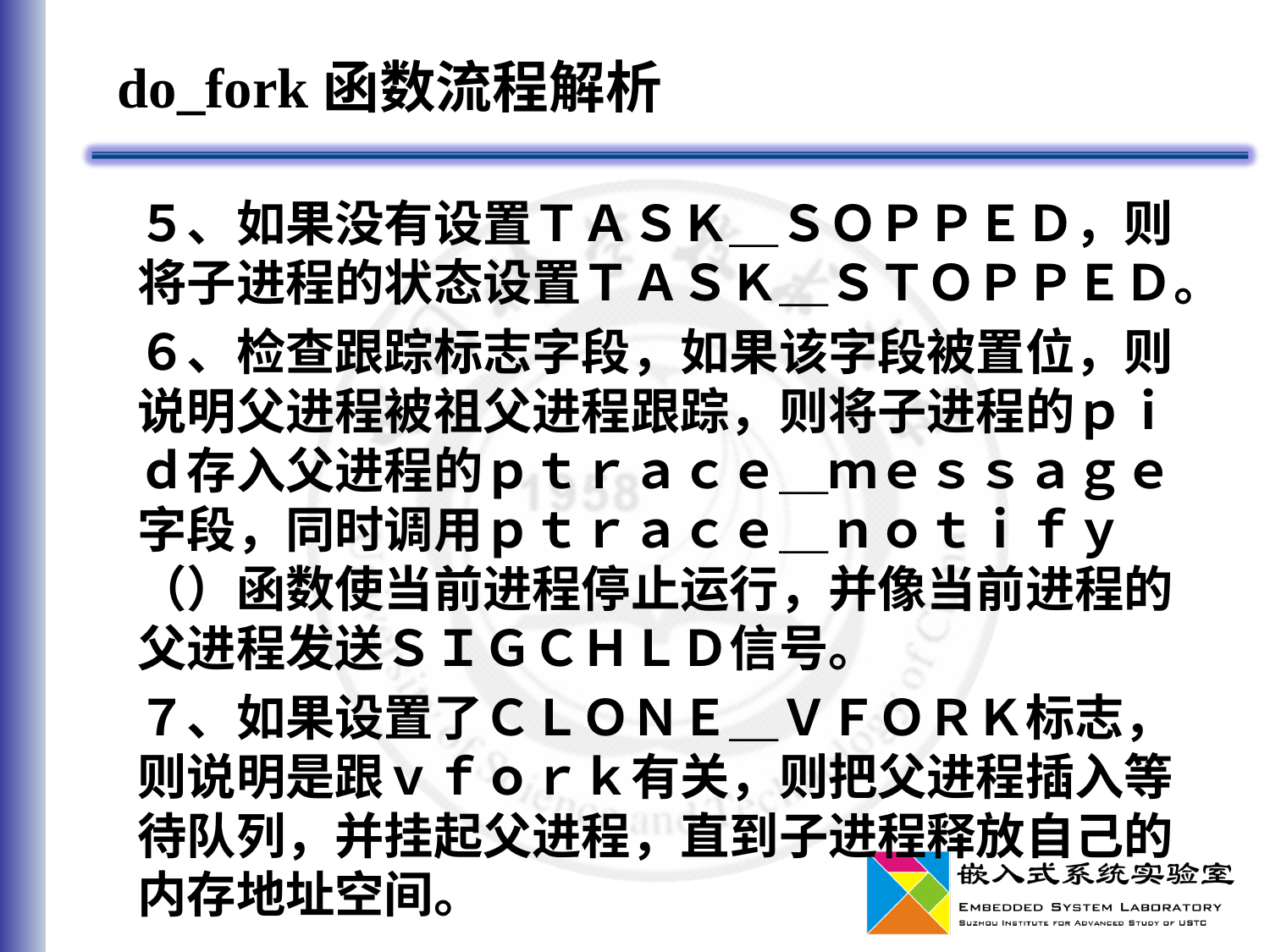

# do_fork函数流程解析
５、如果没有设置ＴＡＳＫ＿ＳＯＰＰＥＤ，则将子进程的状态设置ＴＡＳＫ＿ＳＴＯＰＰＥＤ。
６、检查跟踪标志字段，如果该字段被置位，则说明父进程被祖父进程跟踪，则将子进程的ｐｉｄ存入父进程的ｐｔｒａｃｅ＿ｍｅｓｓａｇｅ字段，同时调用ｐｔｒａｃｅ＿ｎｏｔｉｆｙ（）函数使当前进程停止运行，并像当前进程的父进程发送ＳＩＧＣＨＬＤ信号。
７、如果设置了ＣＬＯＮＥ＿ＶＦＯＲＫ标志，则说明是跟ｖｆｏｒｋ有关，则把父进程插入等待队列，并挂起父进程，直到子进程释放自己的内存地址空间。